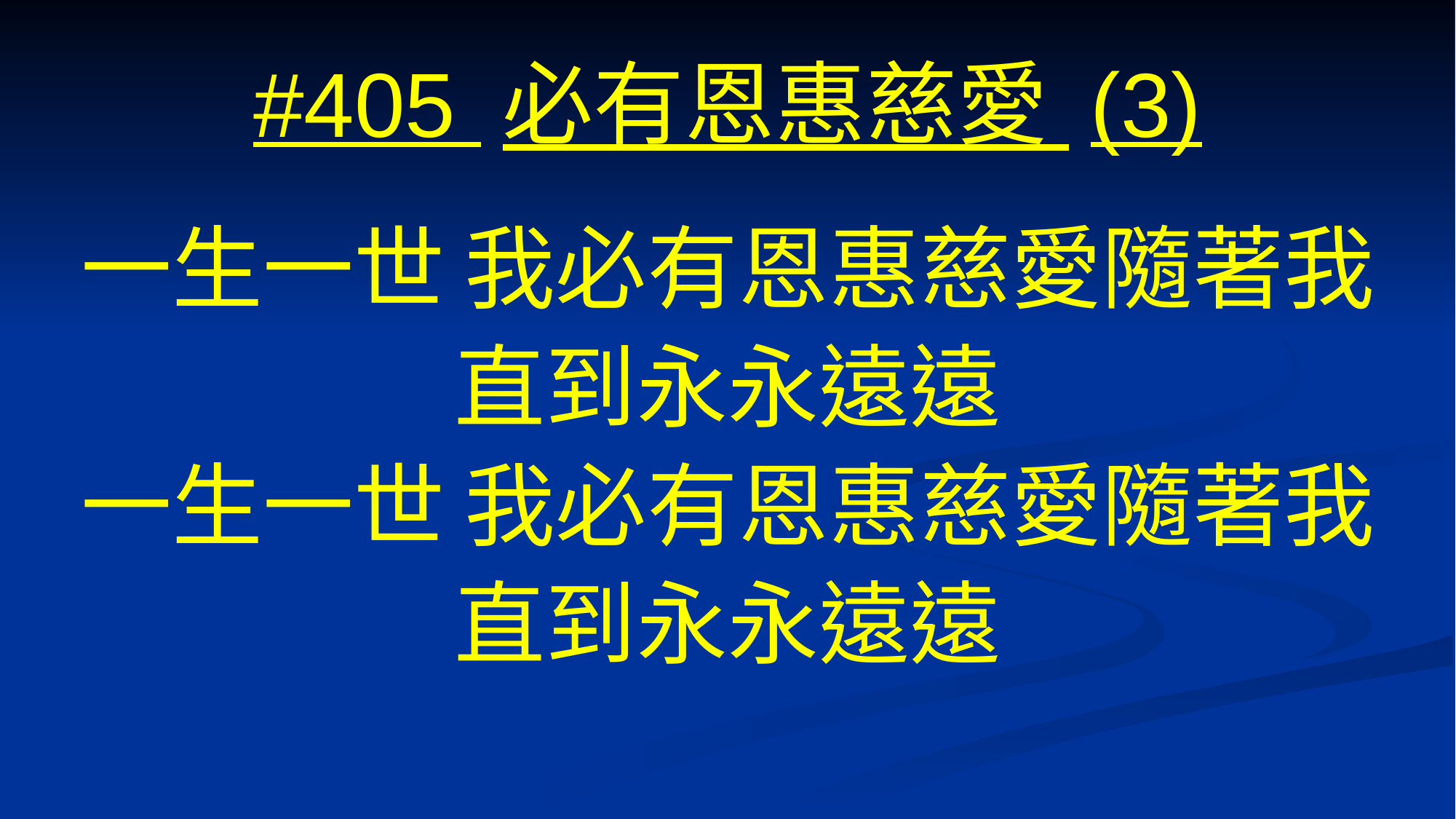

# #405 必有恩惠慈愛 (3)
一生一世 我必有恩惠慈愛隨著我
直到永永遠遠
一生一世 我必有恩惠慈愛隨著我
直到永永遠遠